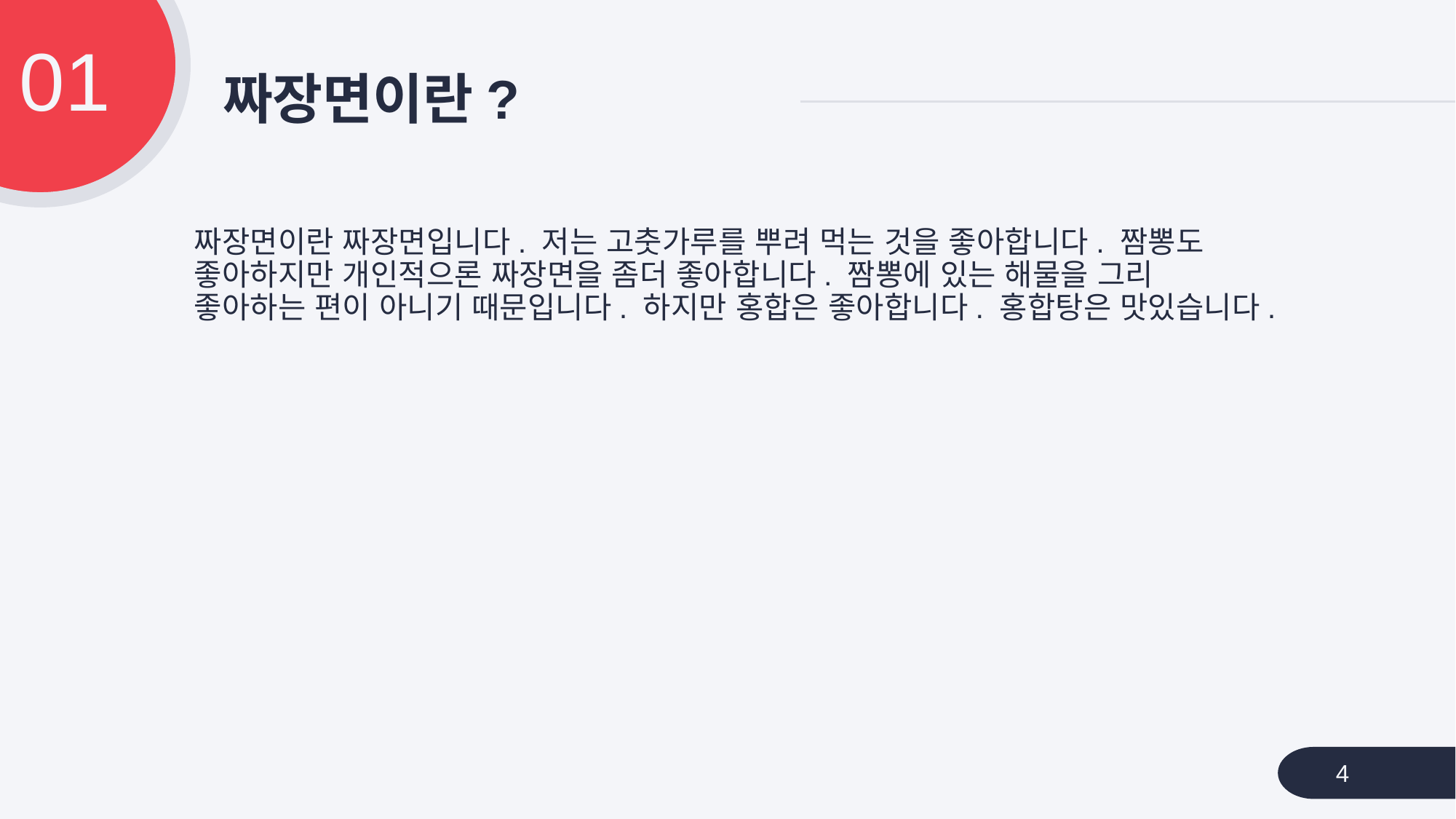

01
# 짜장면이란?
짜장면이란 짜장면입니다. 저는 고춧가루를 뿌려 먹는 것을 좋아합니다. 짬뽕도 좋아하지만 개인적으론 짜장면을 좀더 좋아합니다. 짬뽕에 있는 해물을 그리 좋아하는 편이 아니기 때문입니다. 하지만 홍합은 좋아합니다. 홍합탕은 맛있습니다.
4